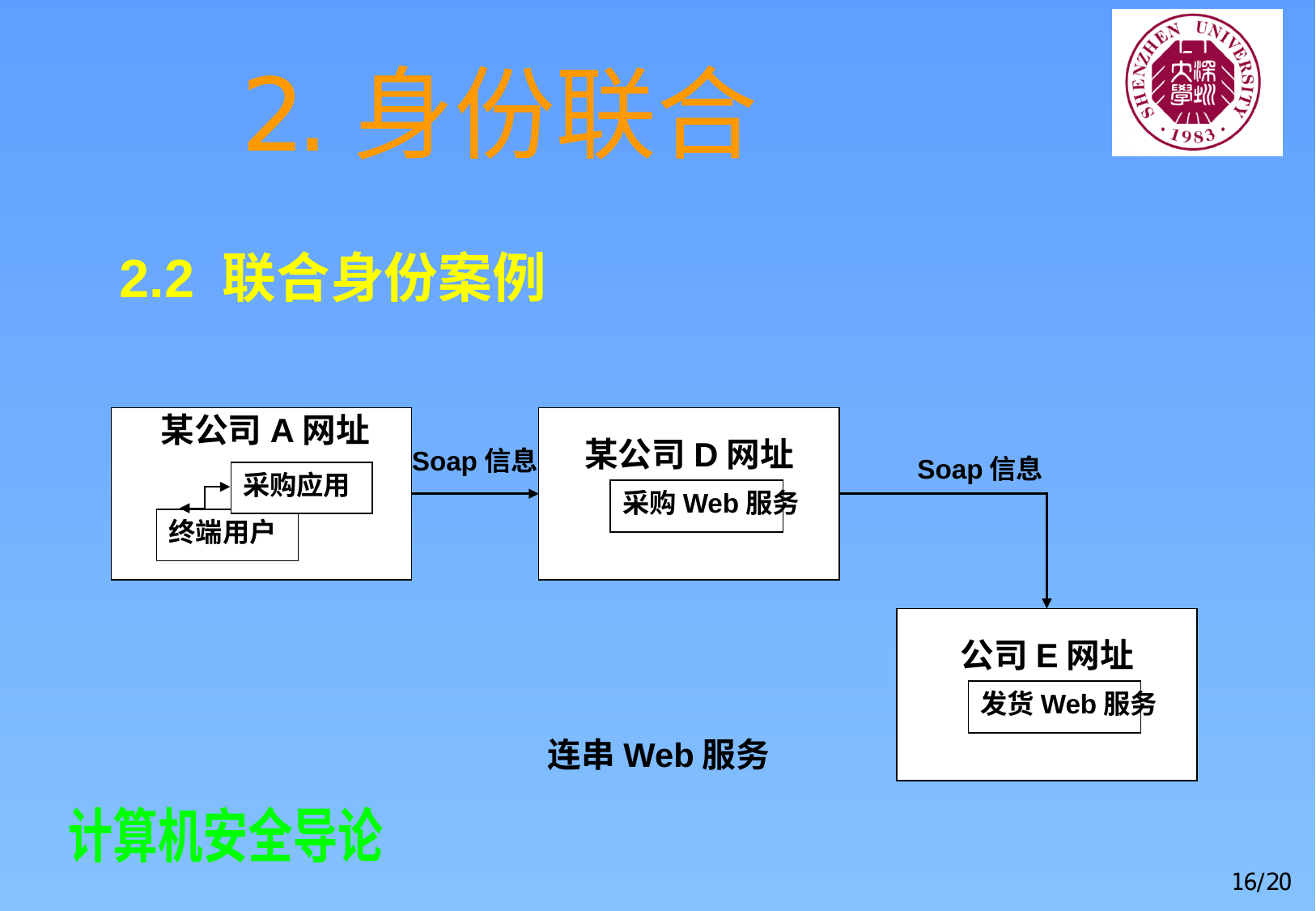

# 2.身份联合
2.2 联合身份案例

某公司A网址

某公司D网址
Soap信息
Soap信息
采购应用
采购Web服务
终端用户

公司E网址
发货Web服务
连串Web服务
16/20